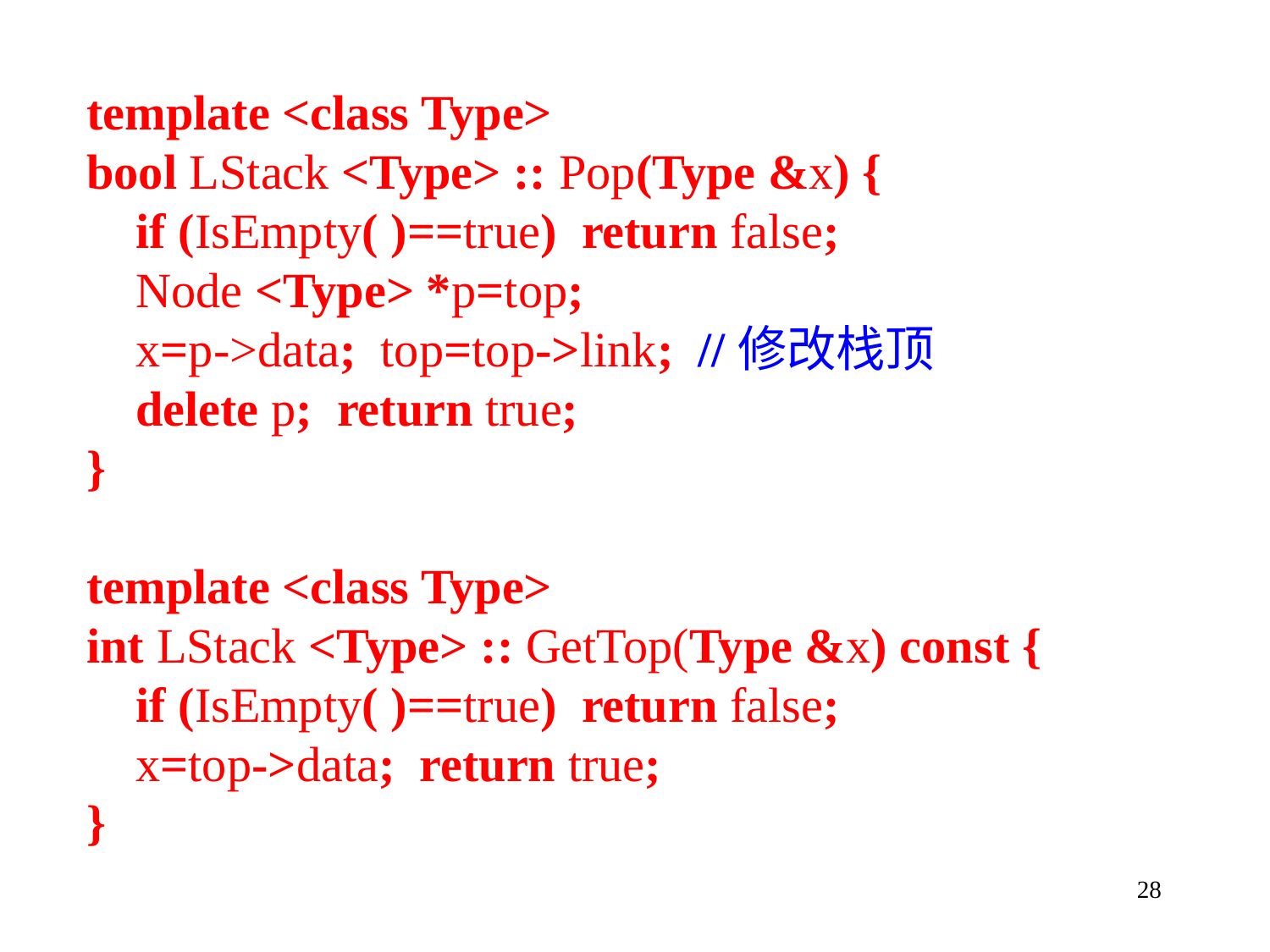

template <class Type>
bool LStack <Type> :: Pop(Type &x) {
    if (IsEmpty( )==true)  return false;
    Node <Type> *p=top;
    x=p->data;  top=top->link;  //修改栈顶
    delete p;  return true;
}

template <class Type>
int LStack <Type> :: GetTop(Type &x) const {
    if (IsEmpty( )==true)  return false;
    x=top->data;  return true;
}
28